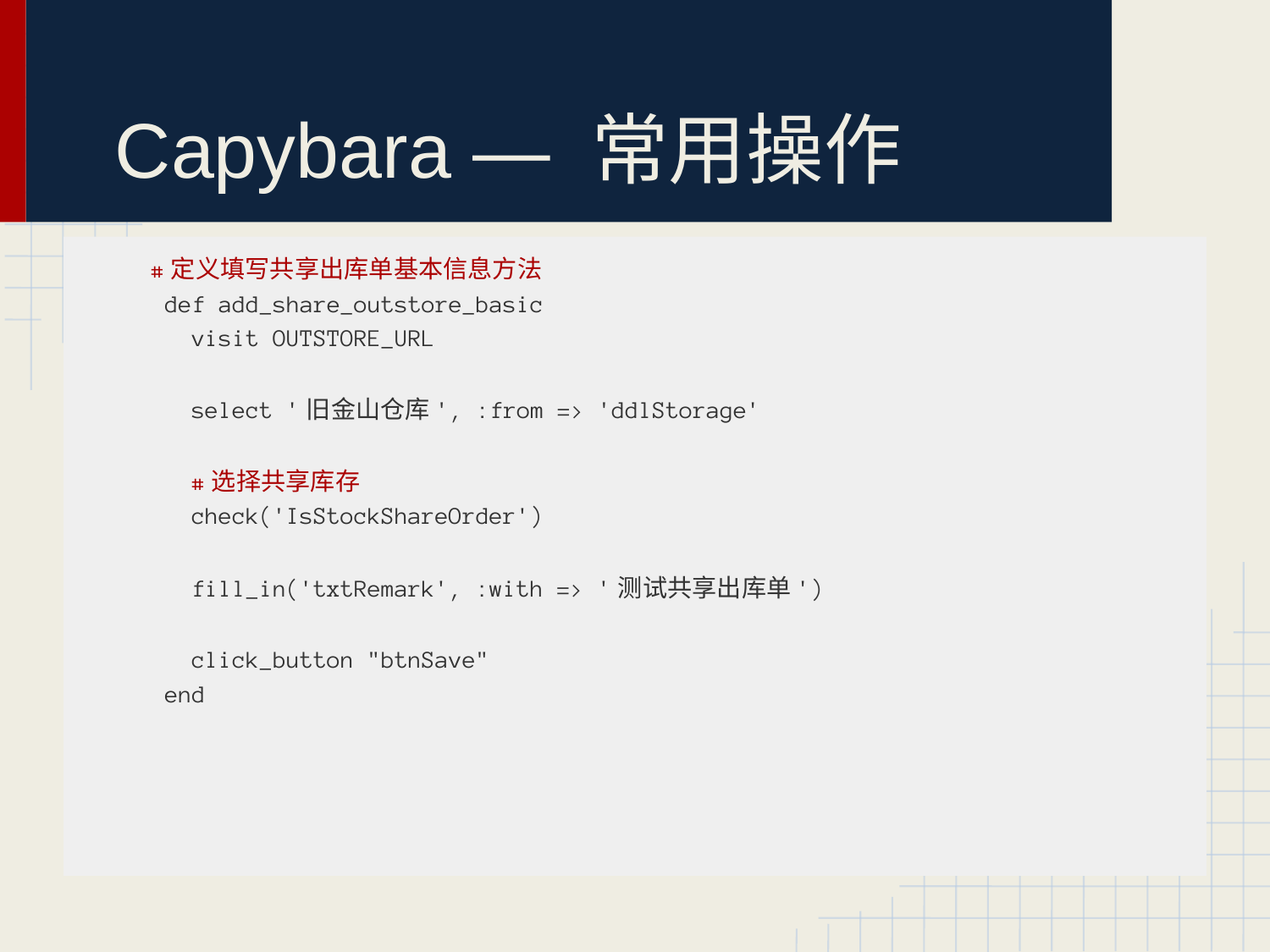

# Capybara — 常用操作
 #定义填写共享出库单基本信息方法
  def add_share_outstore_basic
    visit OUTSTORE_URL

    select '旧金山仓库', :from => 'ddlStorage'

    #选择共享库存
    check('IsStockShareOrder')

    fill_in('txtRemark', :with => '测试共享出库单')

    click_button "btnSave"
  end